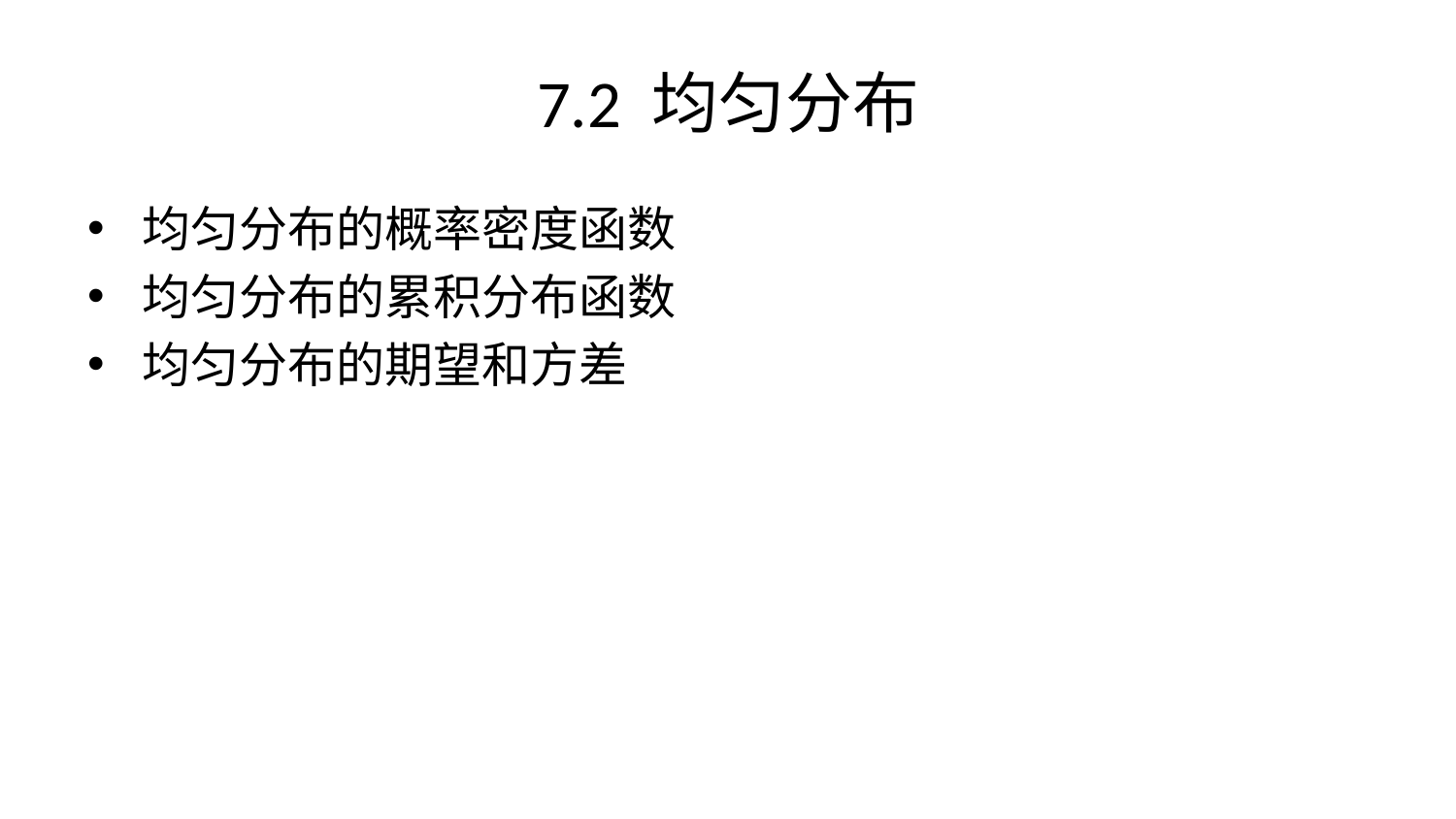

# 7.2 均匀分布
均匀分布的概率密度函数
均匀分布的累积分布函数
均匀分布的期望和方差